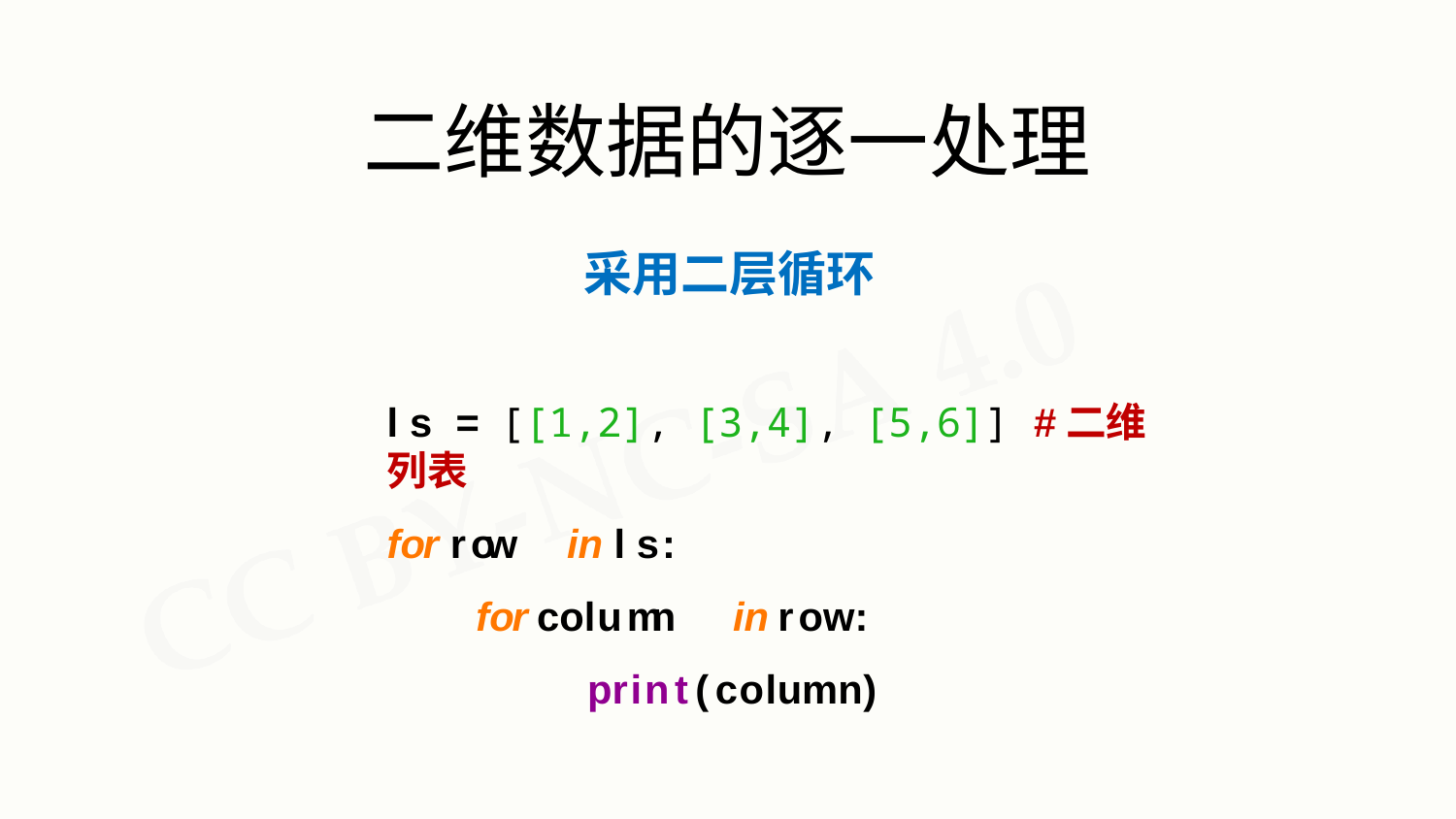

# 二维数据的逐一处理
采用二层循环

ls	=	[[1,2], [3,4], [5,6]] #二维列表
for row	in ls:
for column	in row: print(column)